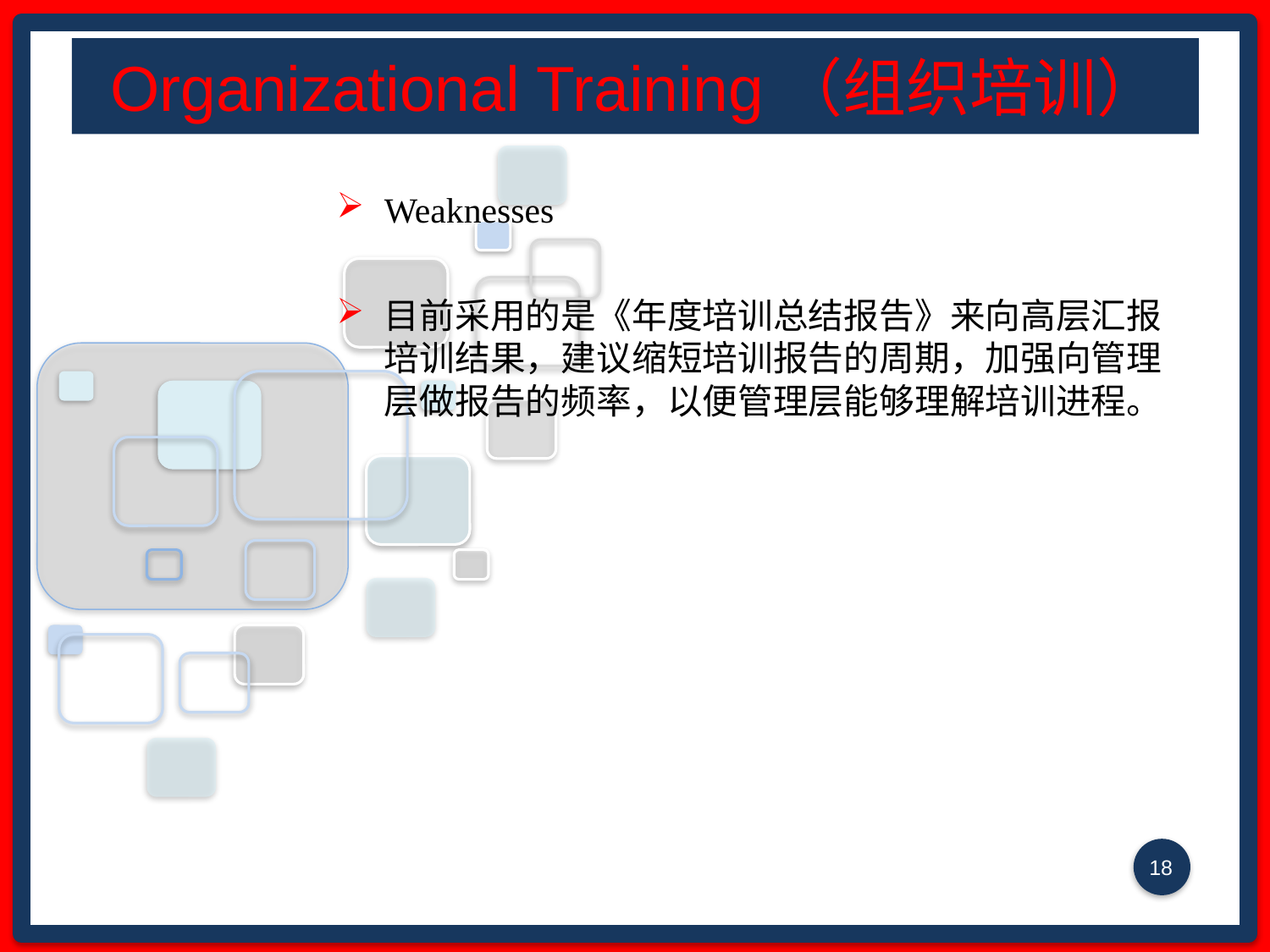

# Organizational Training（组织培训）
Weaknesses

目前采用的是《年度培训总结报告》来向高层汇报培训结果，建议缩短培训报告的周期，加强向管理层做报告的频率，以便管理层能够理解培训进程。